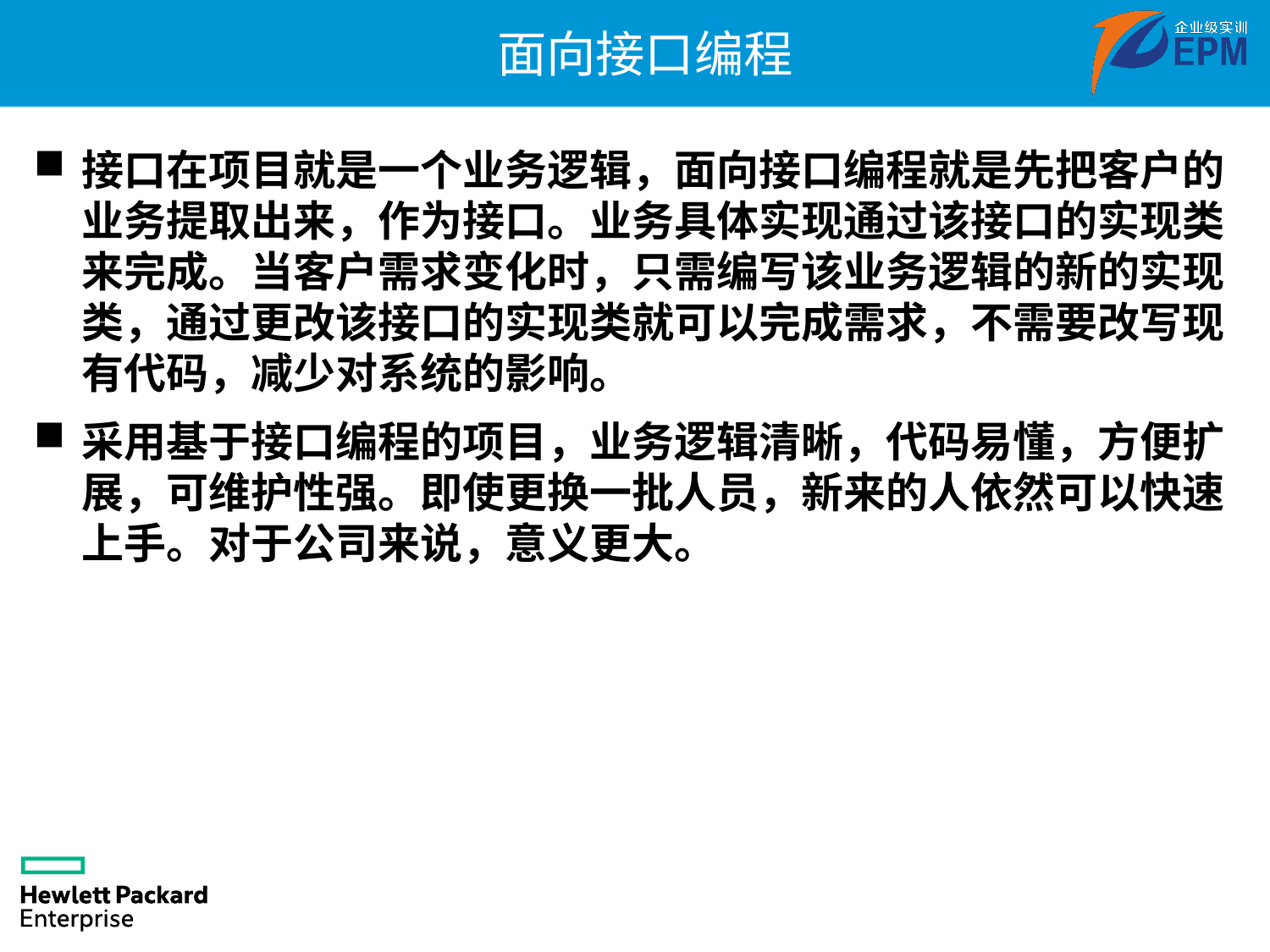

# 面向接口编程
接口在项目就是一个业务逻辑，面向接口编程就是先把客户的业务提取出来，作为接口。业务具体实现通过该接口的实现类来完成。当客户需求变化时，只需编写该业务逻辑的新的实现类，通过更改该接口的实现类就可以完成需求，不需要改写现有代码，减少对系统的影响。
采用基于接口编程的项目，业务逻辑清晰，代码易懂，方便扩展，可维护性强。即使更换一批人员，新来的人依然可以快速上手。对于公司来说，意义更大。